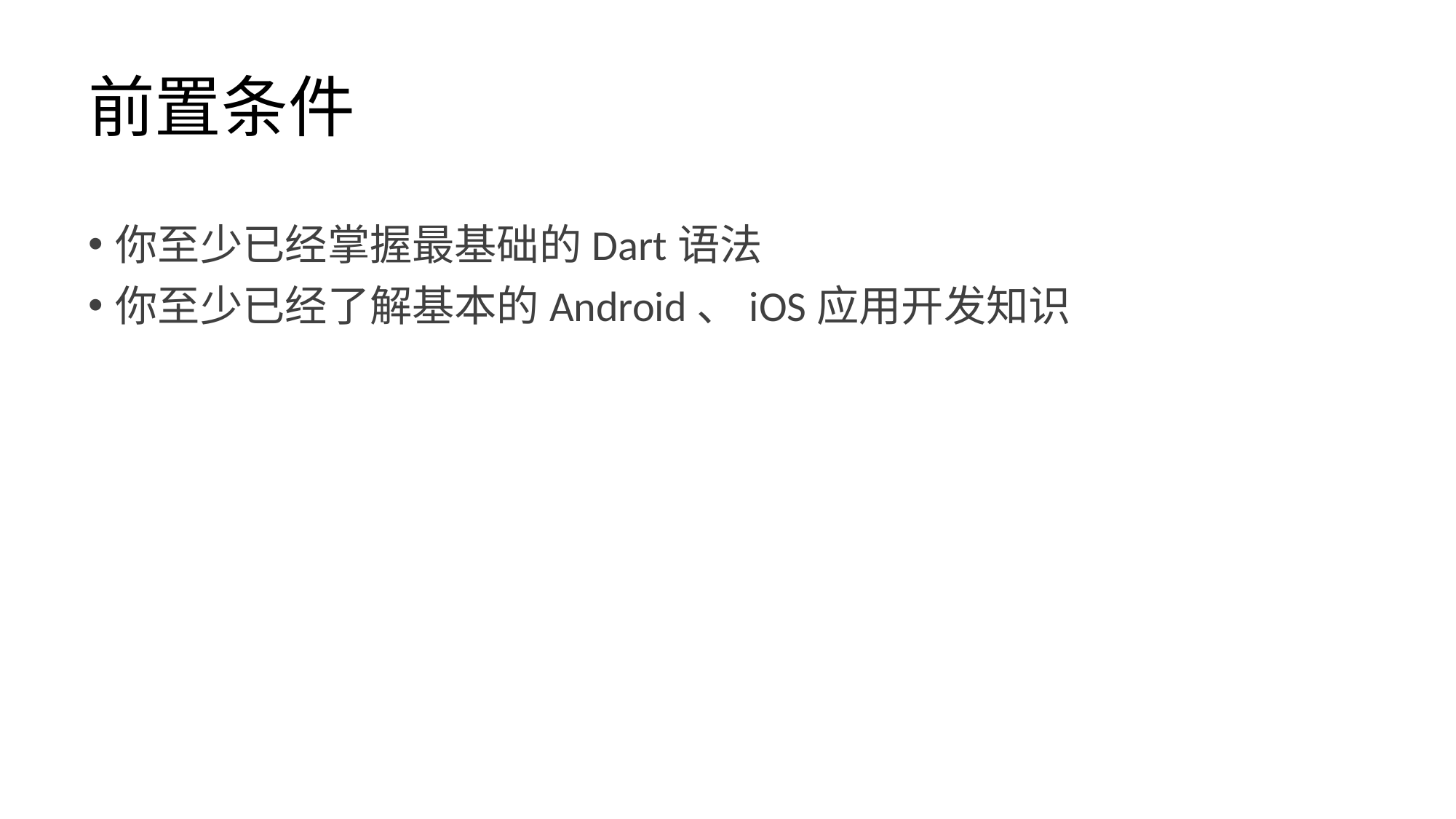

# 前置条件
你至少已经掌握最基础的Dart语法
你至少已经了解基本的Android、iOS应用开发知识